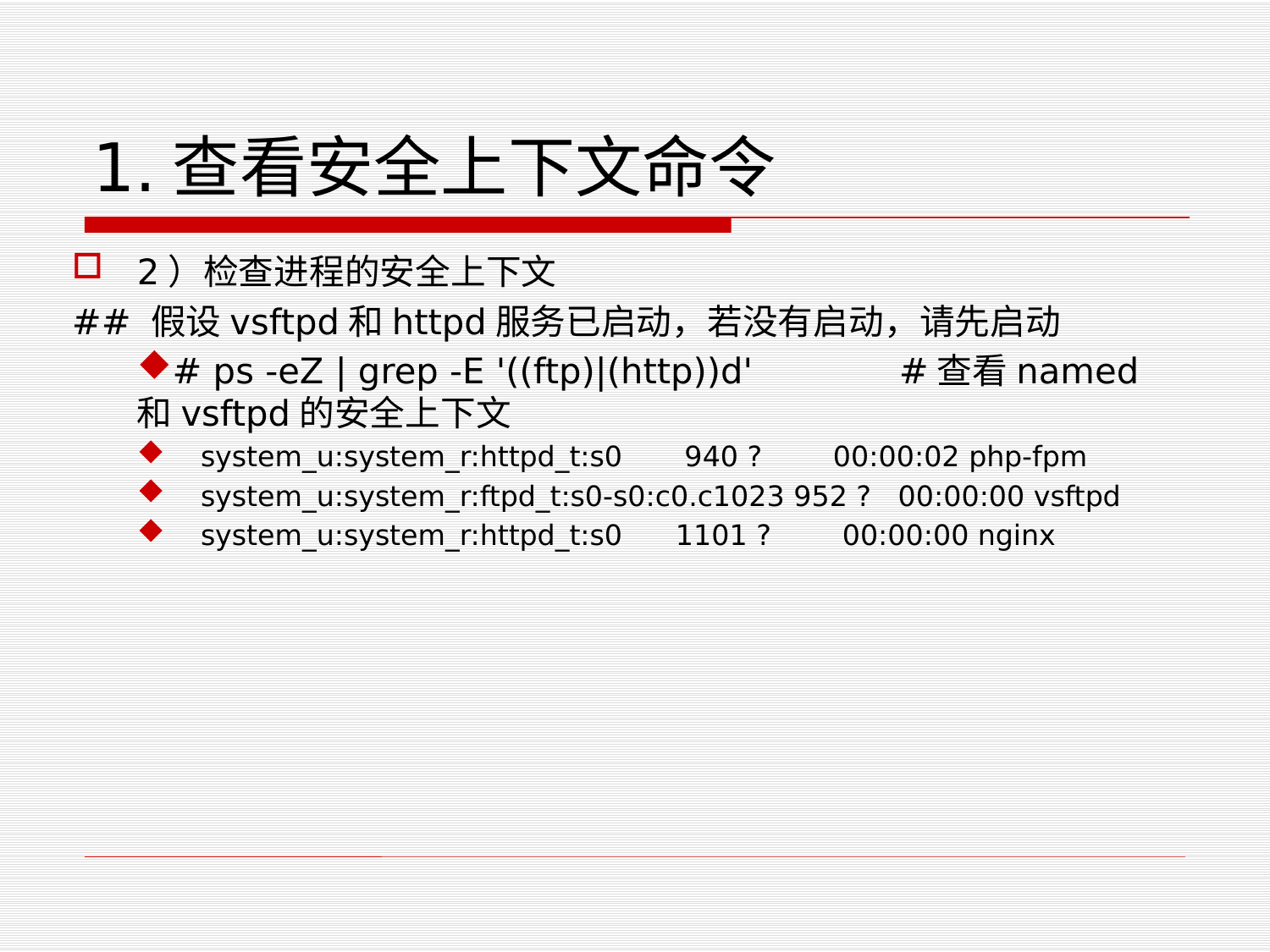

# 1.查看安全上下文命令
2）检查进程的安全上下文
## 假设vsftpd和httpd服务已启动，若没有启动，请先启动
# ps -eZ | grep -E '((ftp)|(http))d'  	#查看named和vsftpd的安全上下文
    system_u:system_r:httpd_t:s0       940 ?        00:00:02 php-fpm
    system_u:system_r:ftpd_t:s0-s0:c0.c1023 952 ?   00:00:00 vsftpd
    system_u:system_r:httpd_t:s0      1101 ?        00:00:00 nginx